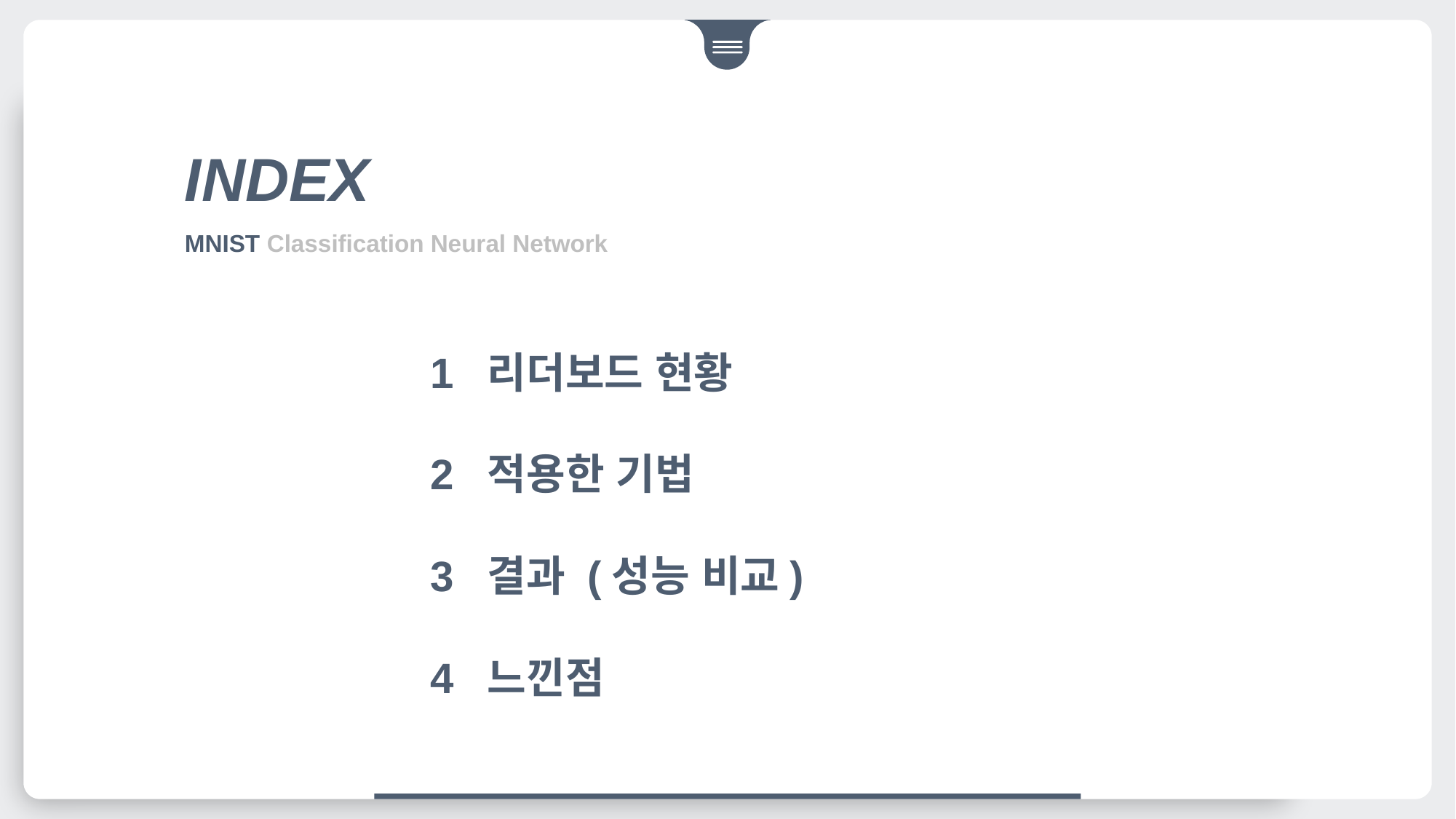

INDEX
MNIST Classification Neural Network
1  리더보드 현황
2  적용한 기법

3  결과 (성능 비교)

4  느낀점